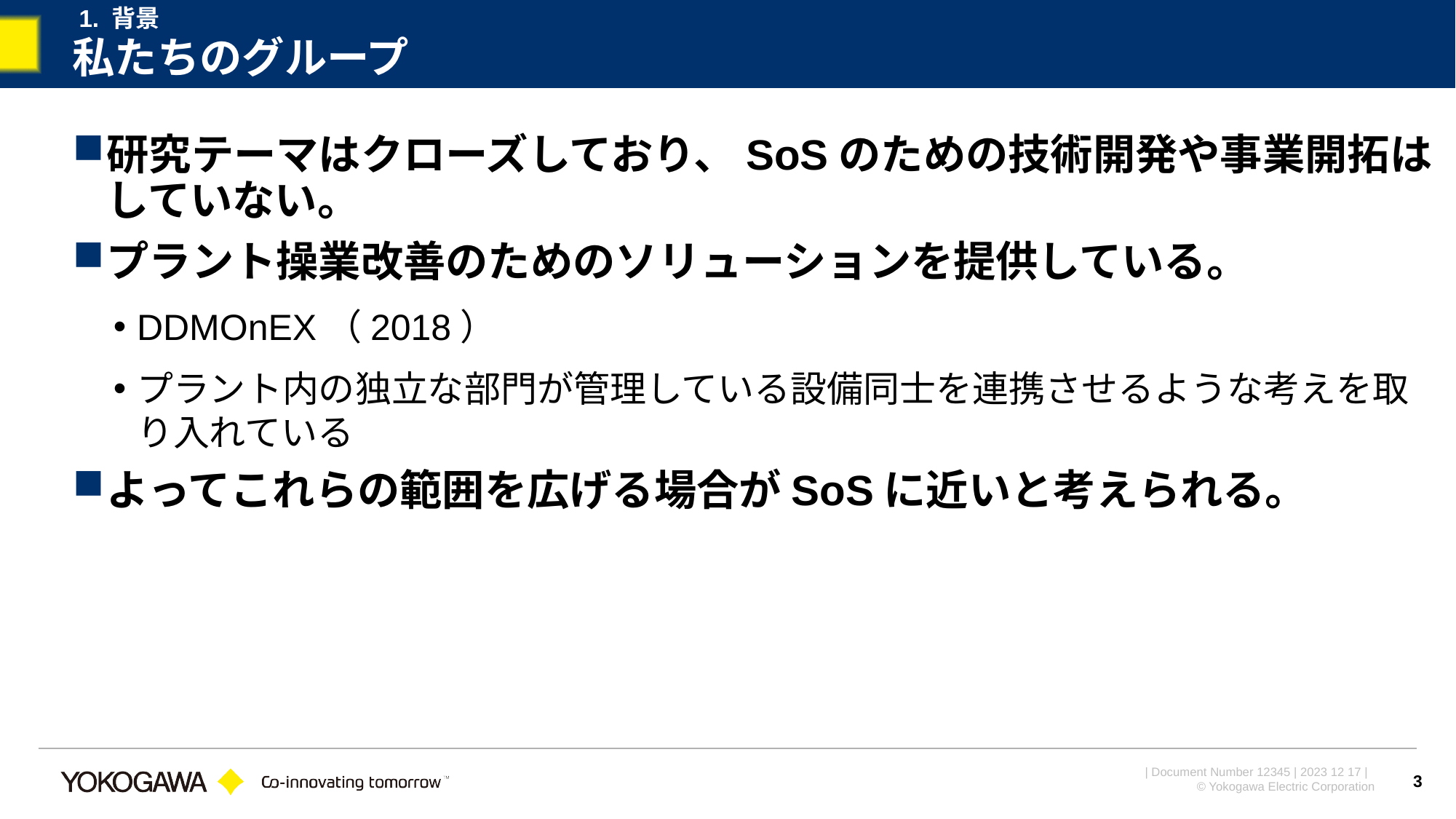

1. 背景
私たちのグループ
研究テーマはクローズしており、SoSのための技術開発や事業開拓はしていない。
プラント操業改善のためのソリューションを提供している。
DDMOnEX（2018）
プラント内の独立な部門が管理している設備同士を連携させるような考えを取り入れている
よってこれらの範囲を広げる場合がSoSに近いと考えられる。
3